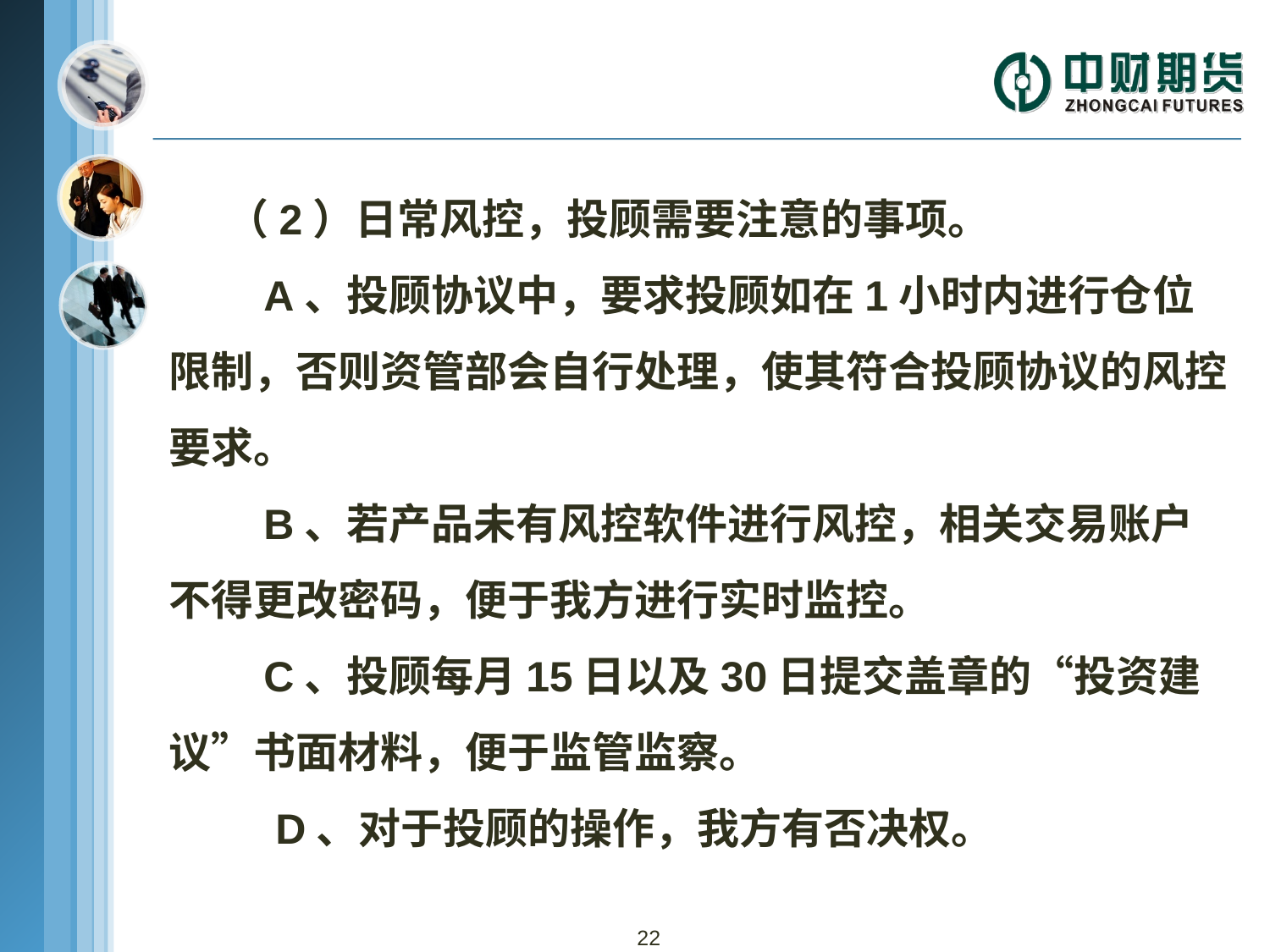

（2）日常风控，投顾需要注意的事项。
        A、投顾协议中，要求投顾如在1小时内进行仓位限制，否则资管部会自行处理，使其符合投顾协议的风控要求。
        B、若产品未有风控软件进行风控，相关交易账户不得更改密码，便于我方进行实时监控。
        C、投顾每月15日以及30日提交盖章的“投资建议”书面材料，便于监管监察。
         D、对于投顾的操作，我方有否决权。
22